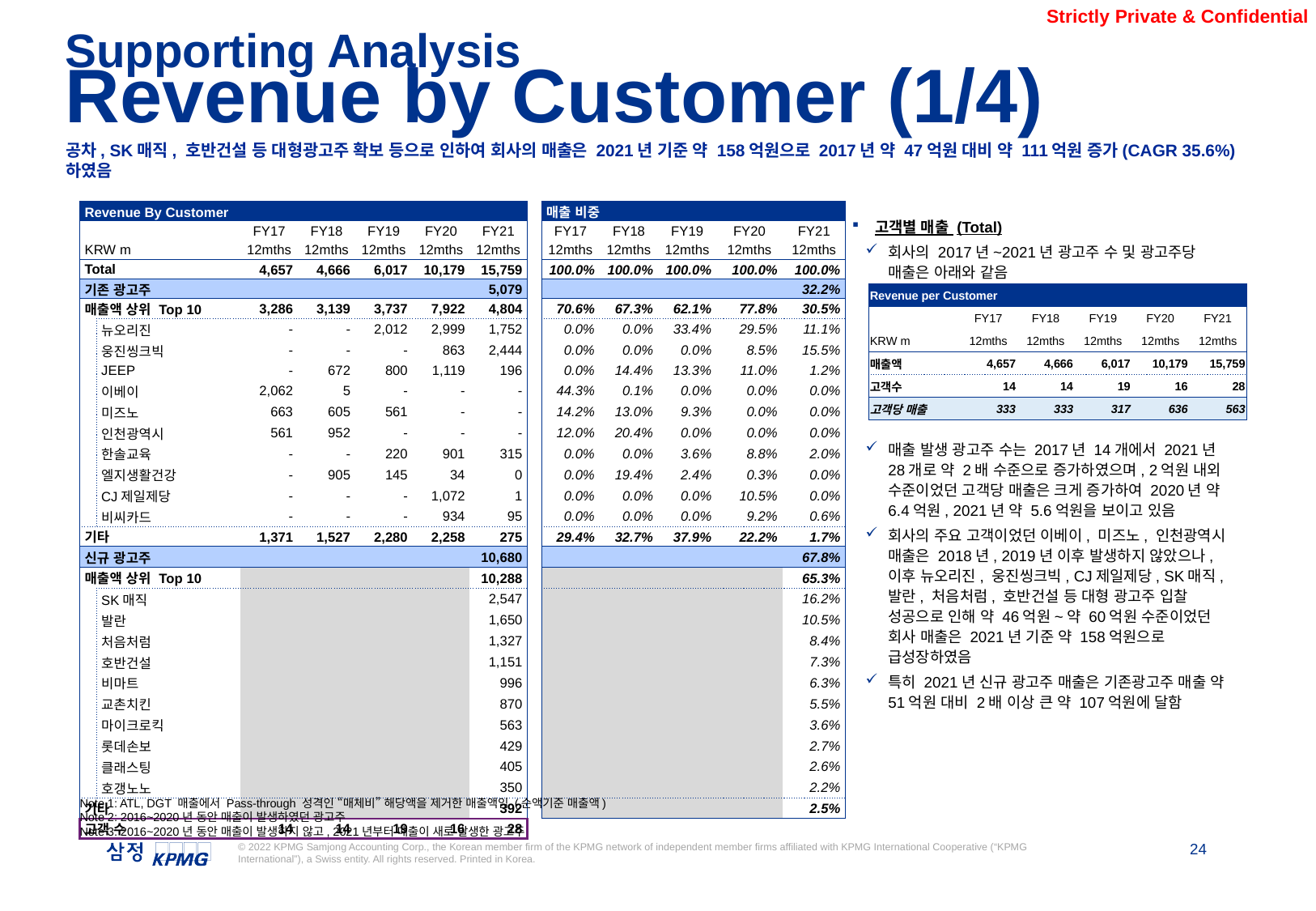

Supporting Analysis
Revenue by Customer (1/4)
공차, SK매직, 호반건설 등 대형광고주 확보 등으로 인하여 회사의 매출은 2021년 기준 약 158억원으로 2017년 약 47억원 대비 약 111억원 증가(CAGR 35.6%) 하였음
| Revenue By Customer |  |  |  |  |  |  |  | 매출 비중 |  |  |  |  |
| --- | --- | --- | --- | --- | --- | --- | --- | --- | --- | --- | --- | --- |
|  |  | FY17 | FY18 | FY19 | FY20 | FY21 |  | FY17 | FY18 | FY19 | FY20 | FY21 |
| KRW m |  | 12mths | 12mths | 12mths | 12mths | 12mths |  | 12mths | 12mths | 12mths | 12mths | 12mths |
| Total |  | 4,657 | 4,666 | 6,017 | 10,179 | 15,759 |  | 100.0% | 100.0% | 100.0% | 100.0% | 100.0% |
| 기존 광고주 |  |  |  |  |  | 5,079 |  |  |  |  |  | 32.2% |
| 매출액 상위 Top 10 |  | 3,286 | 3,139 | 3,737 | 7,922 | 4,804 |  | 70.6% | 67.3% | 62.1% | 77.8% | 30.5% |
|  | 뉴오리진 | - | - | 2,012 | 2,999 | 1,752 |  | 0.0% | 0.0% | 33.4% | 29.5% | 11.1% |
|  | 웅진씽크빅 | - | - | - | 863 | 2,444 |  | 0.0% | 0.0% | 0.0% | 8.5% | 15.5% |
|  | JEEP | - | 672 | 800 | 1,119 | 196 |  | 0.0% | 14.4% | 13.3% | 11.0% | 1.2% |
|  | 이베이 | 2,062 | 5 | - | - | - |  | 44.3% | 0.1% | 0.0% | 0.0% | 0.0% |
|  | 미즈노 | 663 | 605 | 561 | - | - |  | 14.2% | 13.0% | 9.3% | 0.0% | 0.0% |
|  | 인천광역시 | 561 | 952 | - | - | - |  | 12.0% | 20.4% | 0.0% | 0.0% | 0.0% |
|  | 한솔교육 | - | - | 220 | 901 | 315 |  | 0.0% | 0.0% | 3.6% | 8.8% | 2.0% |
|  | 엘지생활건강 | - | 905 | 145 | 34 | 0 |  | 0.0% | 19.4% | 2.4% | 0.3% | 0.0% |
|  | CJ제일제당 | - | - | - | 1,072 | 1 |  | 0.0% | 0.0% | 0.0% | 10.5% | 0.0% |
|  | 비씨카드 | - | - | - | 934 | 95 |  | 0.0% | 0.0% | 0.0% | 9.2% | 0.6% |
| 기타 |  | 1,371 | 1,527 | 2,280 | 2,258 | 275 |  | 29.4% | 32.7% | 37.9% | 22.2% | 1.7% |
| 신규 광고주 |  |  |  |  |  | 10,680 |  |  |  |  |  | 67.8% |
| 매출액 상위 Top 10 |  |  |  |  |  | 10,288 |  |  |  |  |  | 65.3% |
|  | SK매직 |  |  |  |  | 2,547 |  |  |  |  |  | 16.2% |
|  | 발란 |  |  |  |  | 1,650 |  |  |  |  |  | 10.5% |
|  | 처음처럼 |  |  |  |  | 1,327 |  |  |  |  |  | 8.4% |
|  | 호반건설 |  |  |  |  | 1,151 |  |  |  |  |  | 7.3% |
|  | 비마트 |  |  |  |  | 996 |  |  |  |  |  | 6.3% |
|  | 교촌치킨 |  |  |  |  | 870 |  |  |  |  |  | 5.5% |
|  | 마이크로킥 |  |  |  |  | 563 |  |  |  |  |  | 3.6% |
|  | 롯데손보 |  |  |  |  | 429 |  |  |  |  |  | 2.7% |
|  | 클래스팅 |  |  |  |  | 405 |  |  |  |  |  | 2.6% |
|  | 호갱노노 |  |  |  |  | 350 |  |  |  |  |  | 2.2% |
| 기타 |  |  |  |  |  | 392 |  |  |  |  |  | 2.5% |
| 고객 수 |  | 14 | 14 | 19 | 16 | 28 |  |  |  |  |  |  |
고객별 매출 (Total)
회사의 2017년~2021년 광고주 수 및 광고주당 매출은 아래와 같음

매출 발생 광고주 수는 2017년 14개에서 2021년 28개로 약 2배 수준으로 증가하였으며, 2억원 내외 수준이었던 고객당 매출은 크게 증가하여 2020년 약 6.4억원, 2021년 약 5.6억원을 보이고 있음
회사의 주요 고객이었던 이베이, 미즈노, 인천광역시 매출은 2018년, 2019년 이후 발생하지 않았으나, 이후 뉴오리진, 웅진씽크빅, CJ제일제당, SK매직, 발란, 처음처럼, 호반건설 등 대형 광고주 입찰 성공으로 인해 약 46억원~약 60억원 수준이었던 회사 매출은 2021년 기준 약 158억원으로 급성장하였음
특히 2021년 신규 광고주 매출은 기존광고주 매출 약 51억원 대비 2배 이상 큰 약 107억원에 달함

| Revenue per Customer |  |  |  |  |  |
| --- | --- | --- | --- | --- | --- |
|  | FY17 | FY18 | FY19 | FY20 | FY21 |
| KRW m | 12mths | 12mths | 12mths | 12mths | 12mths |
| 매출액 | 4,657 | 4,666 | 6,017 | 10,179 | 15,759 |
| 고객수 | 14 | 14 | 19 | 16 | 28 |
| 고객당 매출 | 333 | 333 | 317 | 636 | 563 |
Note 1: ATL, DGT 매출에서 Pass-through 성격인 “매체비” 해당액을 제거한 매출액임 (순액기준 매출액)
Note 2: 2016~2020년 동안 매출이 발생하였던 광고주
Note 3: 2016~2020년 동안 매출이 발생하지 않고, 2021년부터 매출이 새로 발생한 광고주